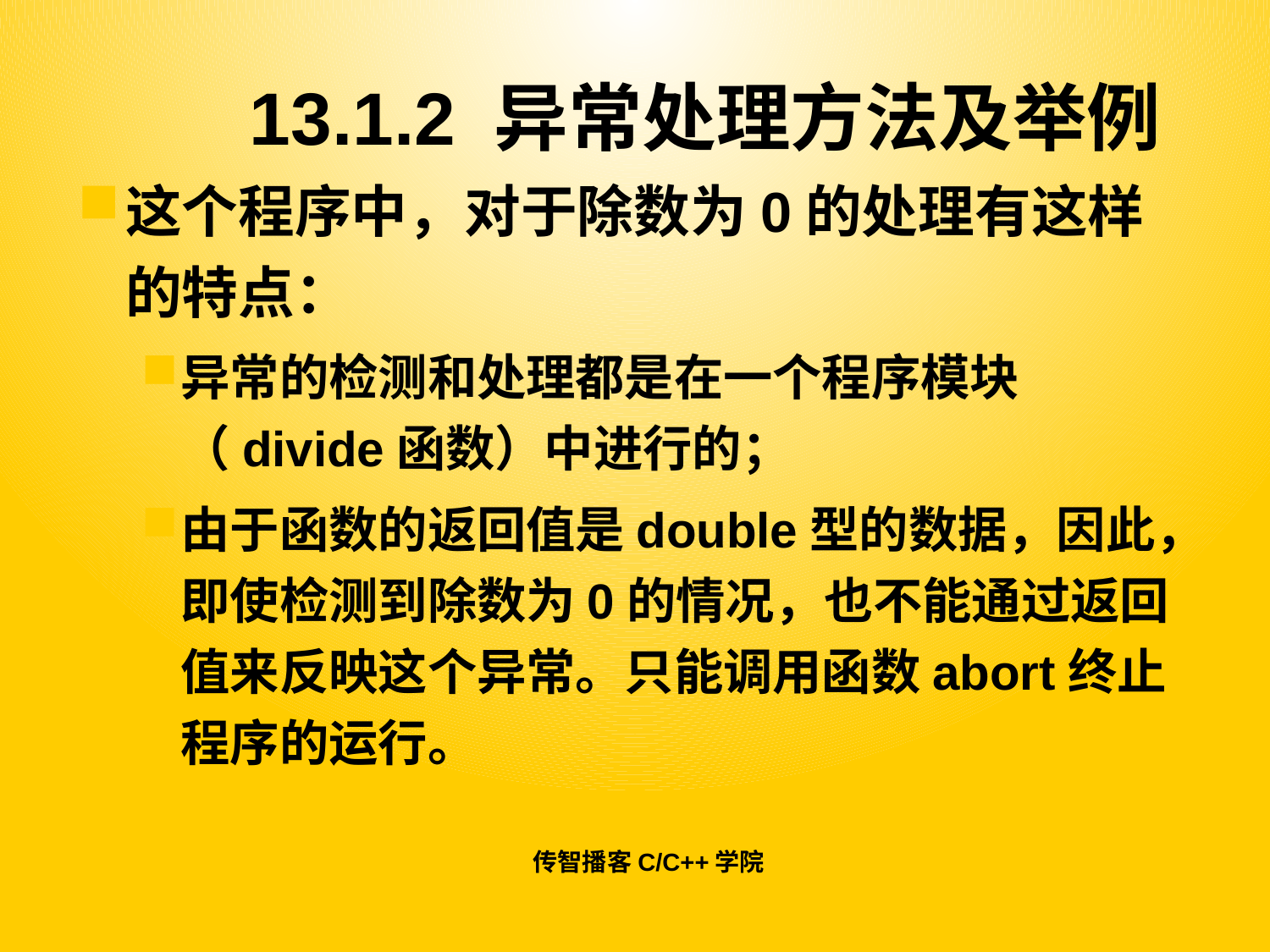

# 13.1.2 异常处理方法及举例
这个程序中，对于除数为0的处理有这样的特点：
异常的检测和处理都是在一个程序模块（divide函数）中进行的；
由于函数的返回值是double型的数据，因此，即使检测到除数为0的情况，也不能通过返回值来反映这个异常。只能调用函数abort终止程序的运行。
传智播客C/C++学院